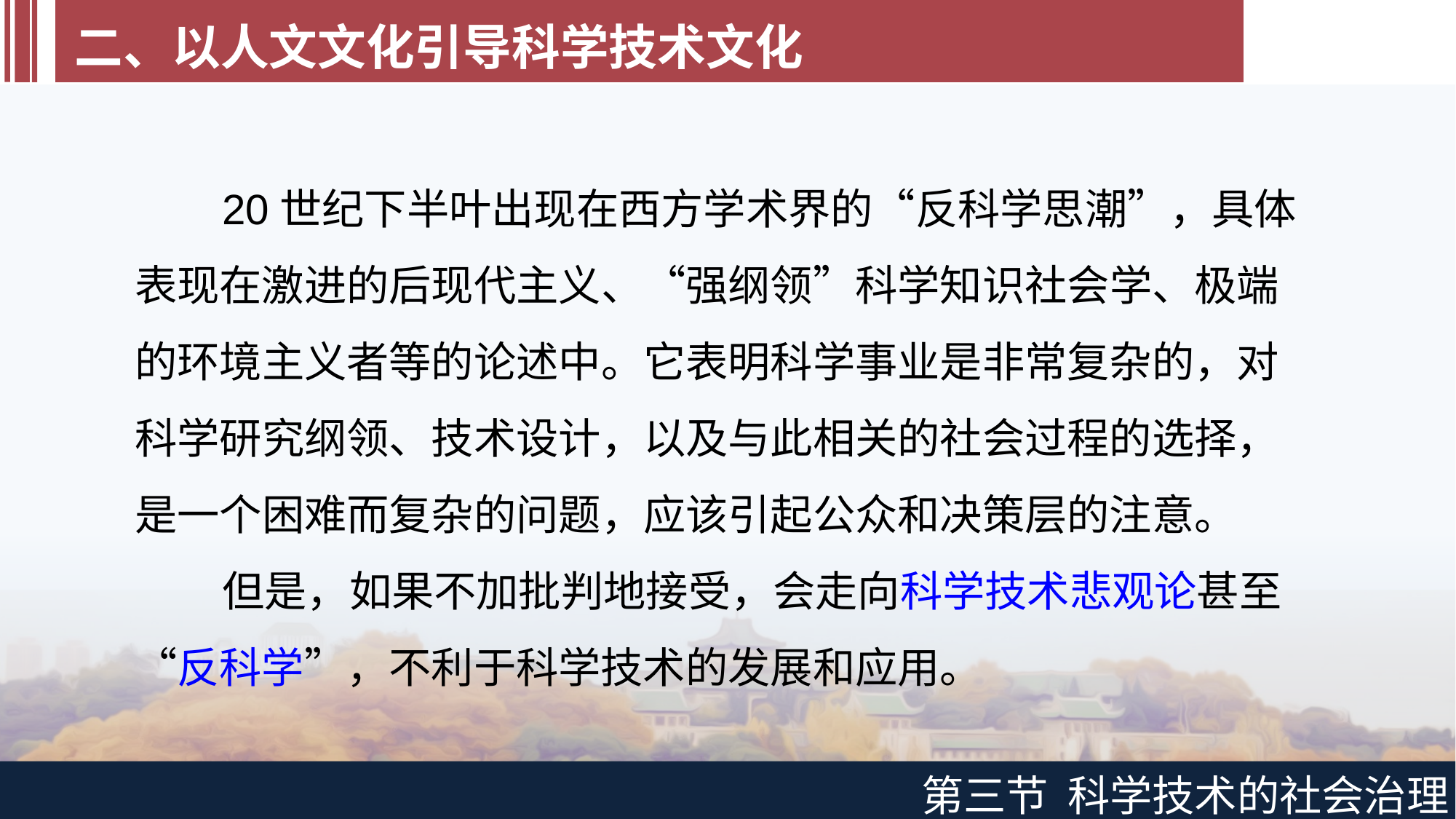

二、以人文文化引导科学技术文化
20世纪下半叶出现在西方学术界的“反科学思潮”，具体表现在激进的后现代主义、“强纲领”科学知识社会学、极端的环境主义者等的论述中。它表明科学事业是非常复杂的，对科学研究纲领、技术设计，以及与此相关的社会过程的选择，是一个困难而复杂的问题，应该引起公众和决策层的注意。
但是，如果不加批判地接受，会走向科学技术悲观论甚至“反科学”，不利于科学技术的发展和应用。
第三节  科学技术的社会治理